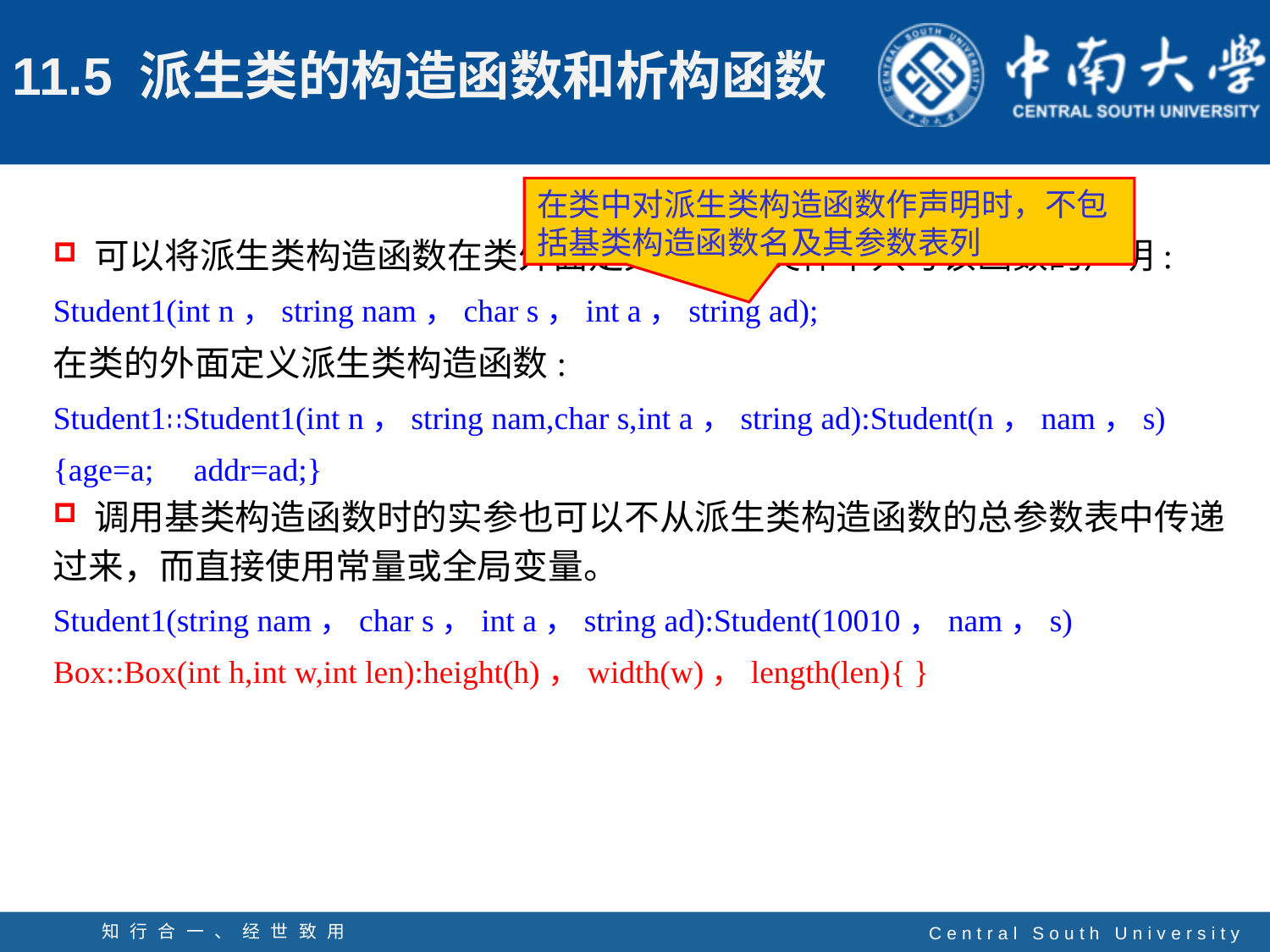

在类中对派生类构造函数作声明时，不包括基类构造函数名及其参数表列
 可以将派生类构造函数在类外面定义，而在类体中只写该函数的声明:
Student1(int n，string nam，char s，int a，string ad);
在类的外面定义派生类构造函数:
Student1∷Student1(int n，string nam,char s,int a，string ad):Student(n，nam，s)
{age=a;     addr=ad;}
 调用基类构造函数时的实参也可以不从派生类构造函数的总参数表中传递过来，而直接使用常量或全局变量。
Student1(string nam，char s，int a，string ad):Student(10010，nam，s)
Box::Box(int h,int w,int len):height(h)，width(w)，length(len){ }

知行合一、经世致用
自强不息 厚德载物
Central South University